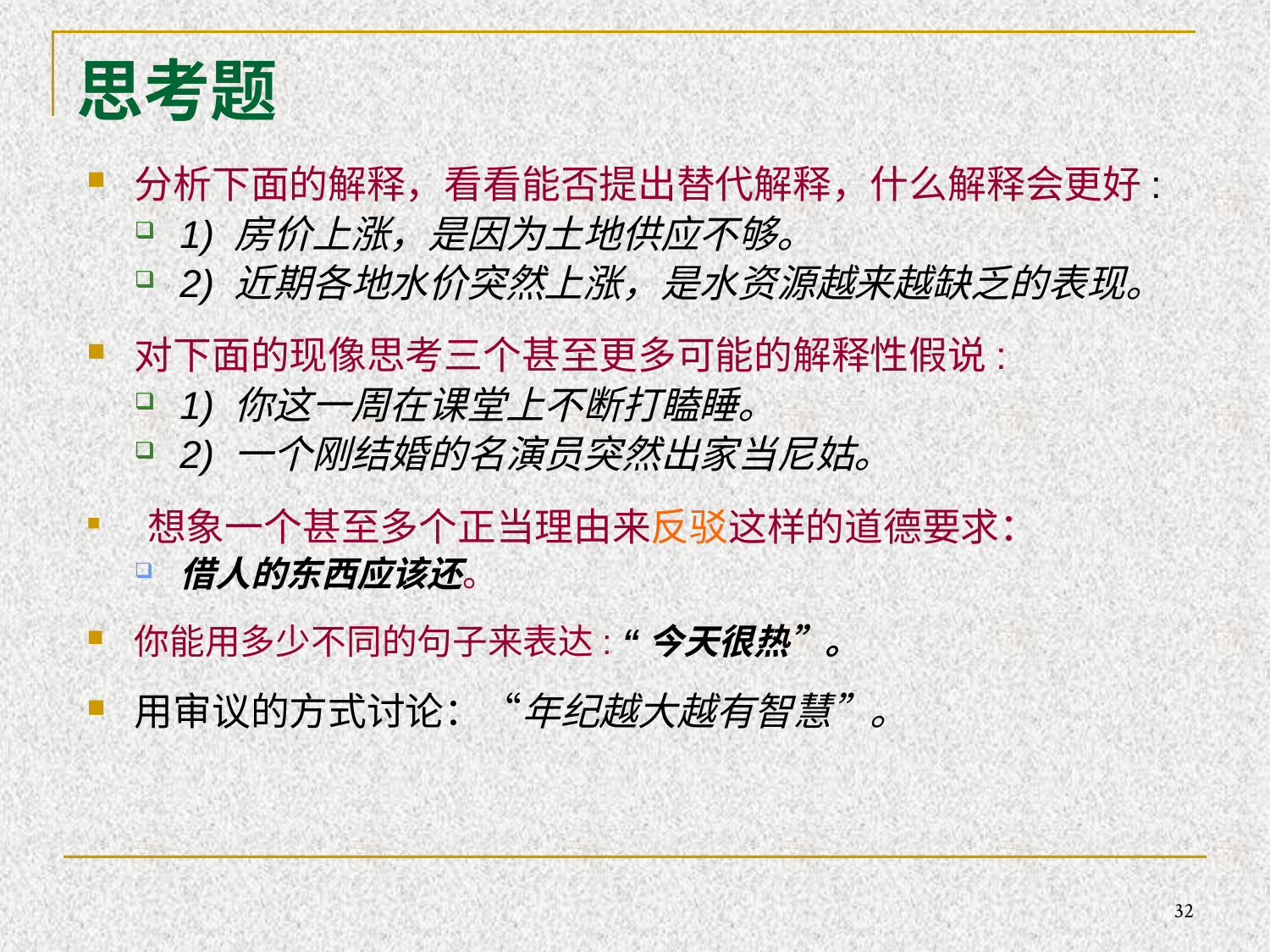

# 思考题
分析下面的解释，看看能否提出替代解释，什么解释会更好:
1) 房价上涨，是因为土地供应不够。
2) 近期各地水价突然上涨，是水资源越来越缺乏的表现。

对下面的现像思考三个甚至更多可能的解释性假说:
1) 你这一周在课堂上不断打瞌睡。
2) 一个刚结婚的名演员突然出家当尼姑。

 想象一个甚至多个正当理由来反驳这样的道德要求：
借人的东西应该还。

你能用多少不同的句子来表达: “今天很热”。

用审议的方式讨论：“年纪越大越有智慧”。

32